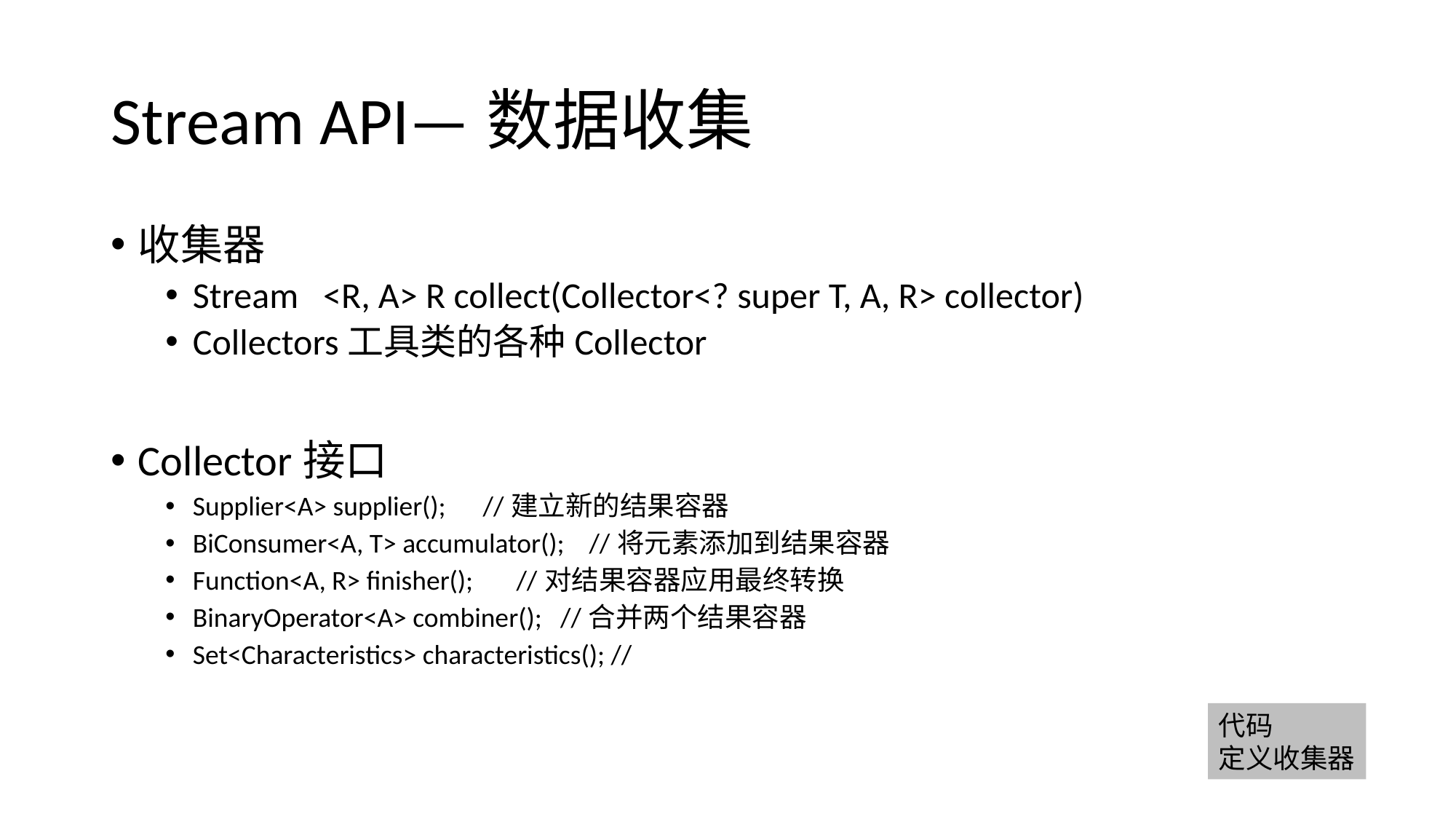

# Stream API—数据收集
收集器
Stream   <R, A> R collect(Collector<? super T, A, R> collector)
Collectors工具类的各种Collector

Collector接口
Supplier<A> supplier();      //建立新的结果容器
BiConsumer<A, T> accumulator();    //将元素添加到结果容器
Function<A, R> finisher();       //对结果容器应用最终转换
BinaryOperator<A> combiner();   //合并两个结果容器
Set<Characteristics> characteristics(); //
代码
定义收集器